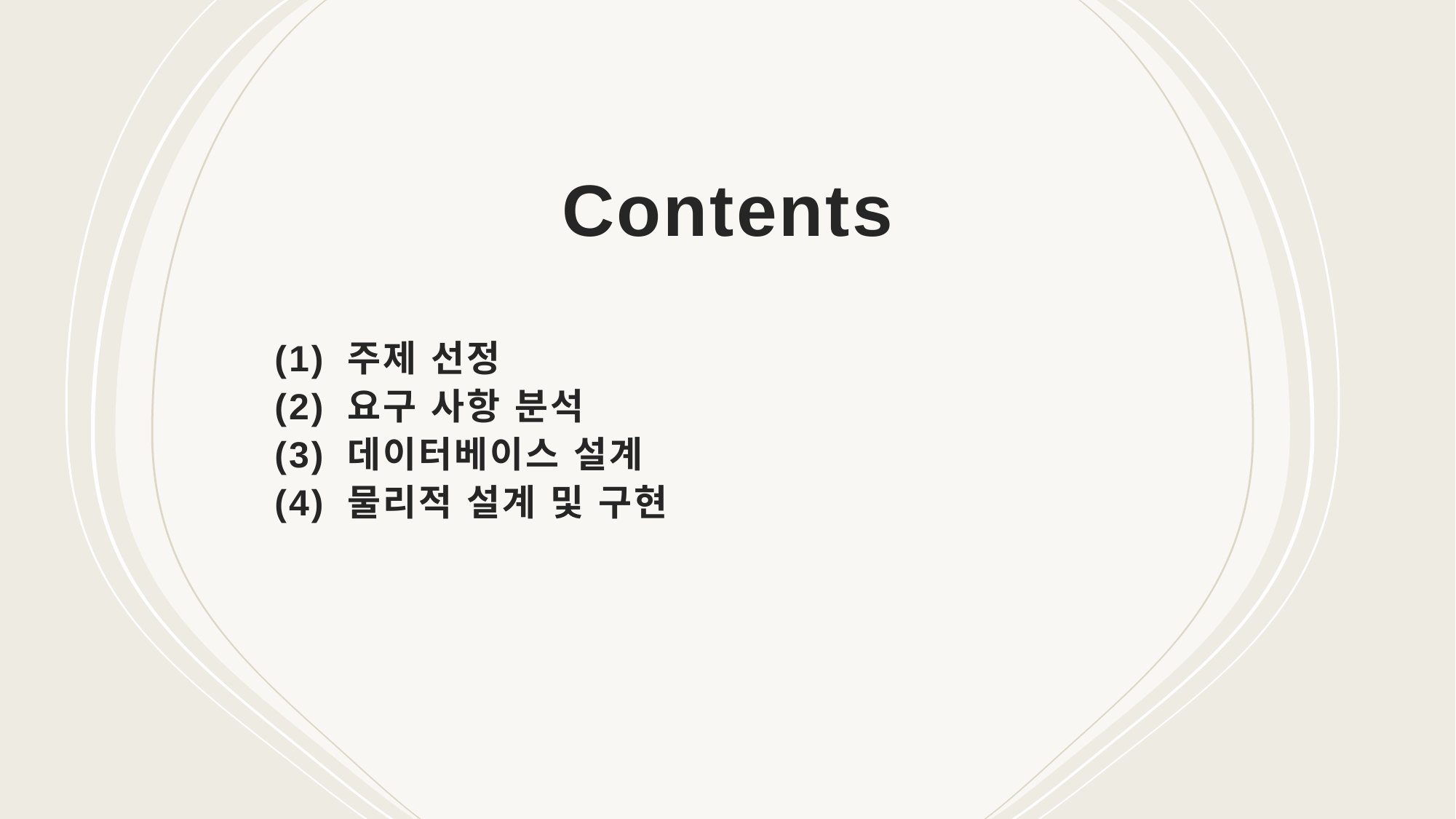

Contents
# (1) 주제 선정 (2) 요구 사항 분석 (3) 데이터베이스 설계 (4) 물리적 설계 및 구현